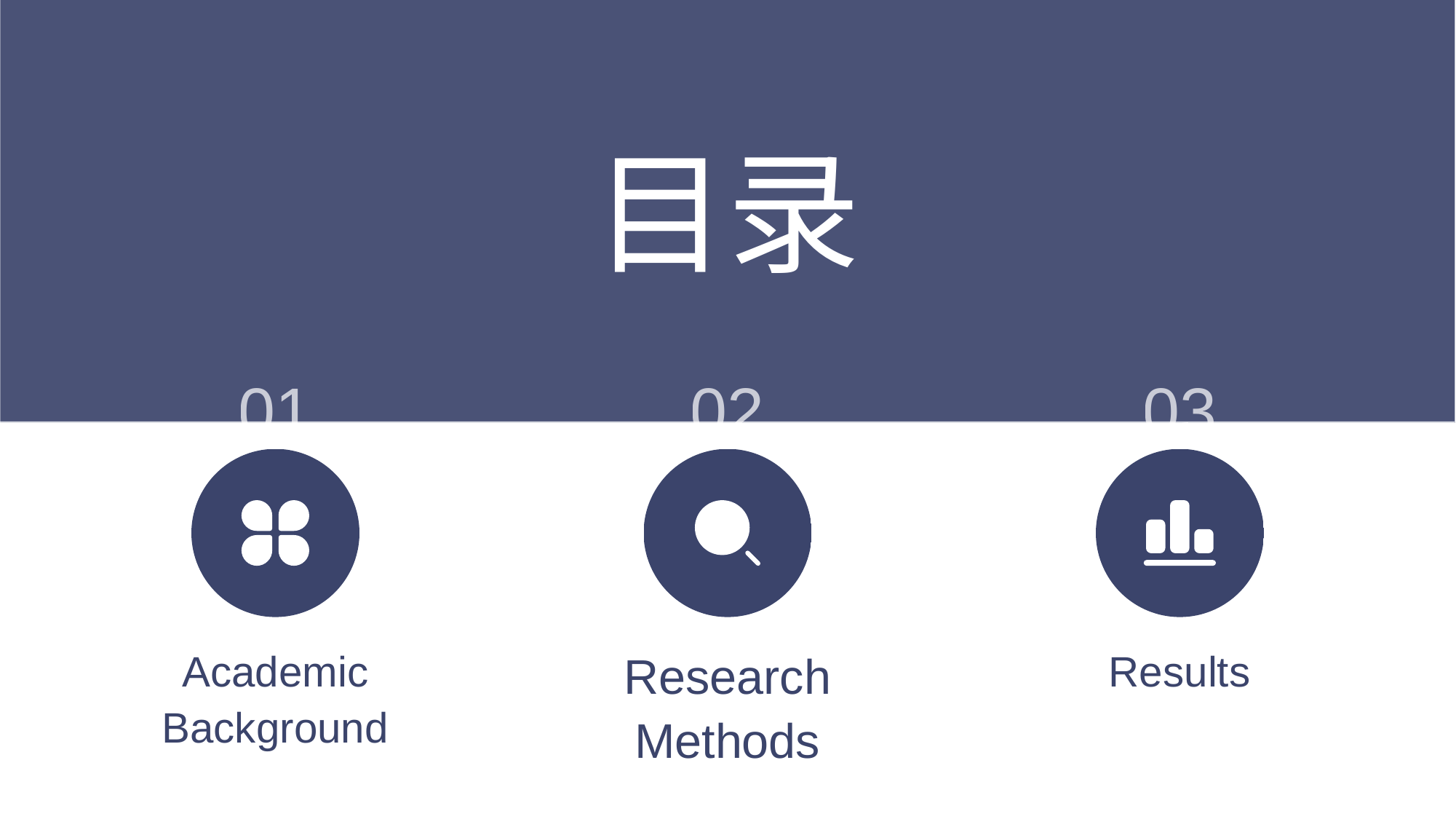

目录
01
02
03

Academic Background
Research Methods
Results